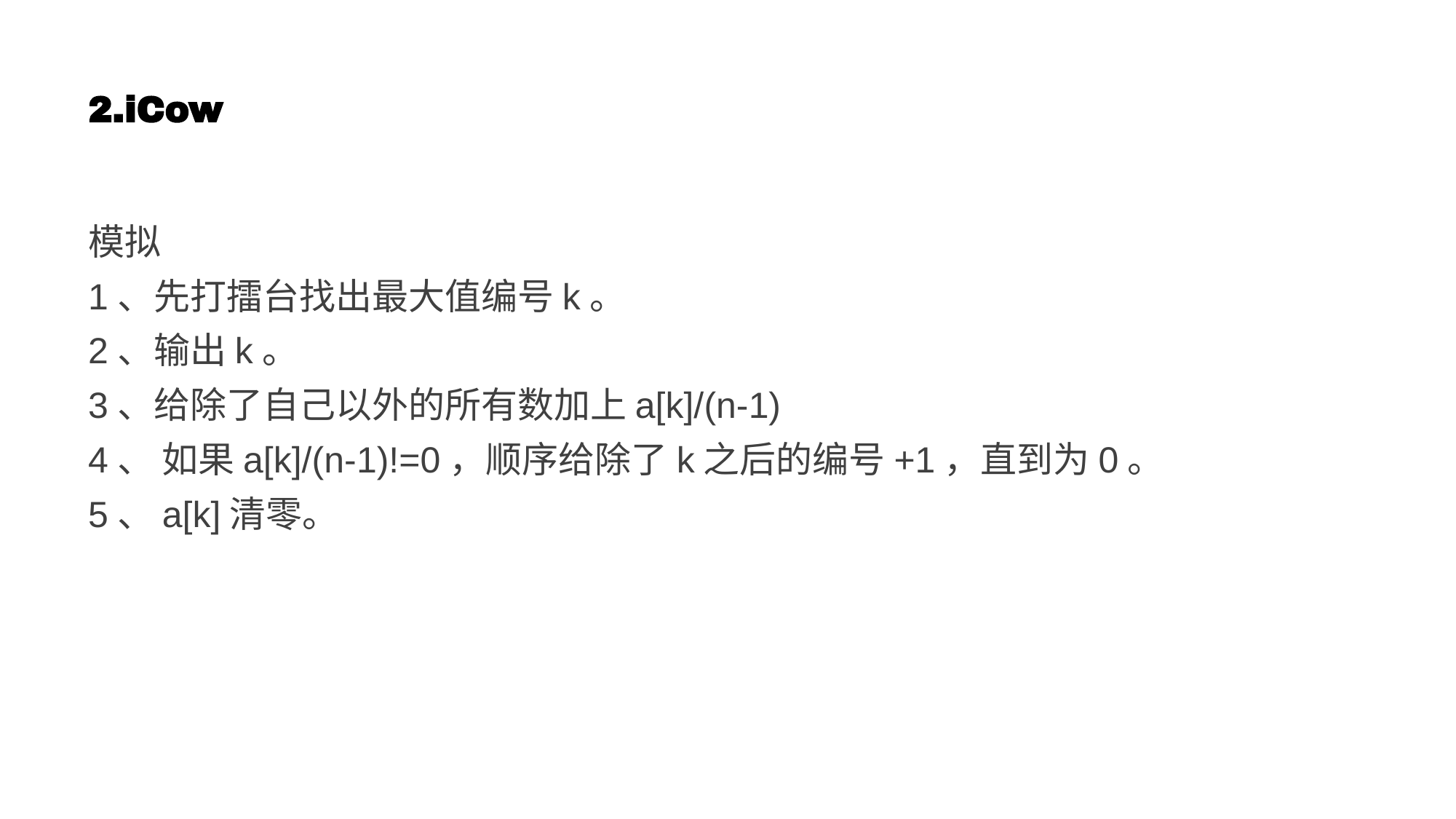

# 2.iCow
模拟
1、先打擂台找出最大值编号k。
2、输出k。
3、给除了自己以外的所有数加上a[k]/(n-1)
4、 如果a[k]/(n-1)!=0，顺序给除了k之后的编号+1，直到为0。
5、a[k]清零。